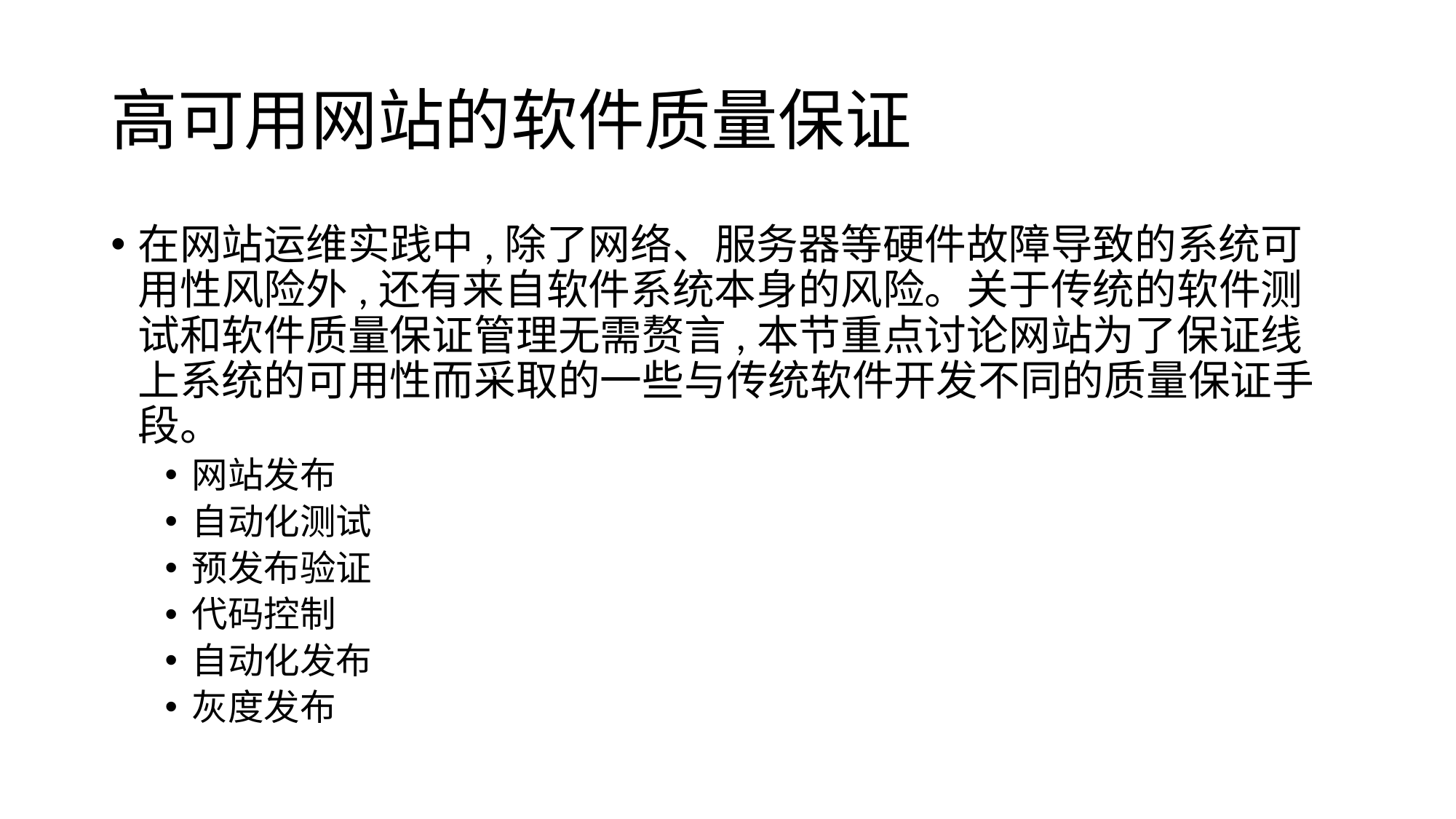

# 高可用网站的软件质量保证
在网站运维实践中,除了网络、服务器等硬件故障导致的系统可用性风险外,还有来自软件系统本身的风险。关于传统的软件测试和软件质量保证管理无需赘言,本节重点讨论网站为了保证线上系统的可用性而采取的一些与传统软件开发不同的质量保证手段。
网站发布
自动化测试
预发布验证
代码控制
自动化发布
灰度发布